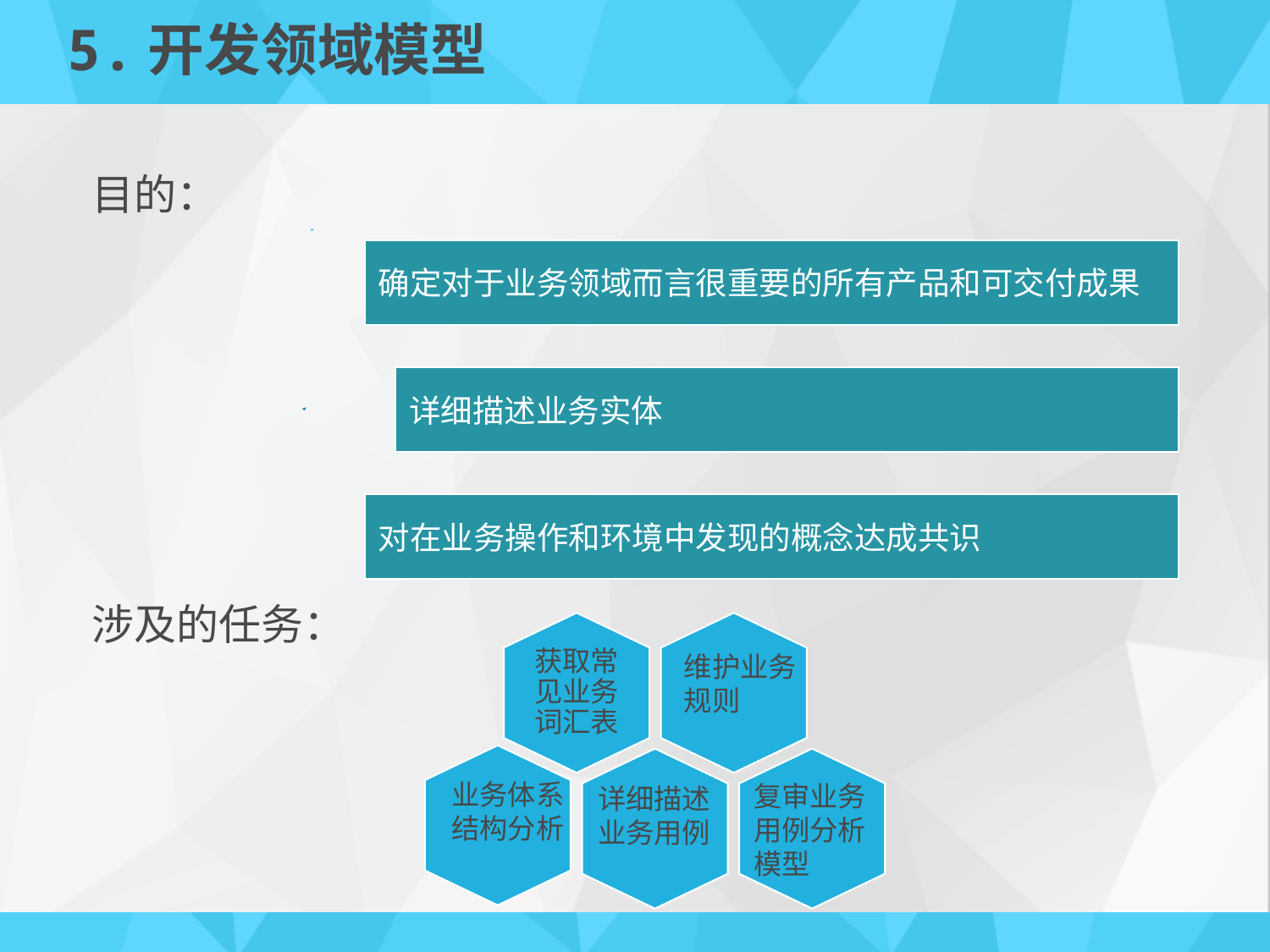

# 5.开发领域模型
目的：

涉及的任务：
详细描述业务实体
对在业务操作和环境中发现的概念达成共识
确定对于业务领域而言很重要的所有产品和可交付成果
获取常见业务词汇表

维护业务规则
业务体系结构分析
复审业务用例分析模型
详细描述业务用例